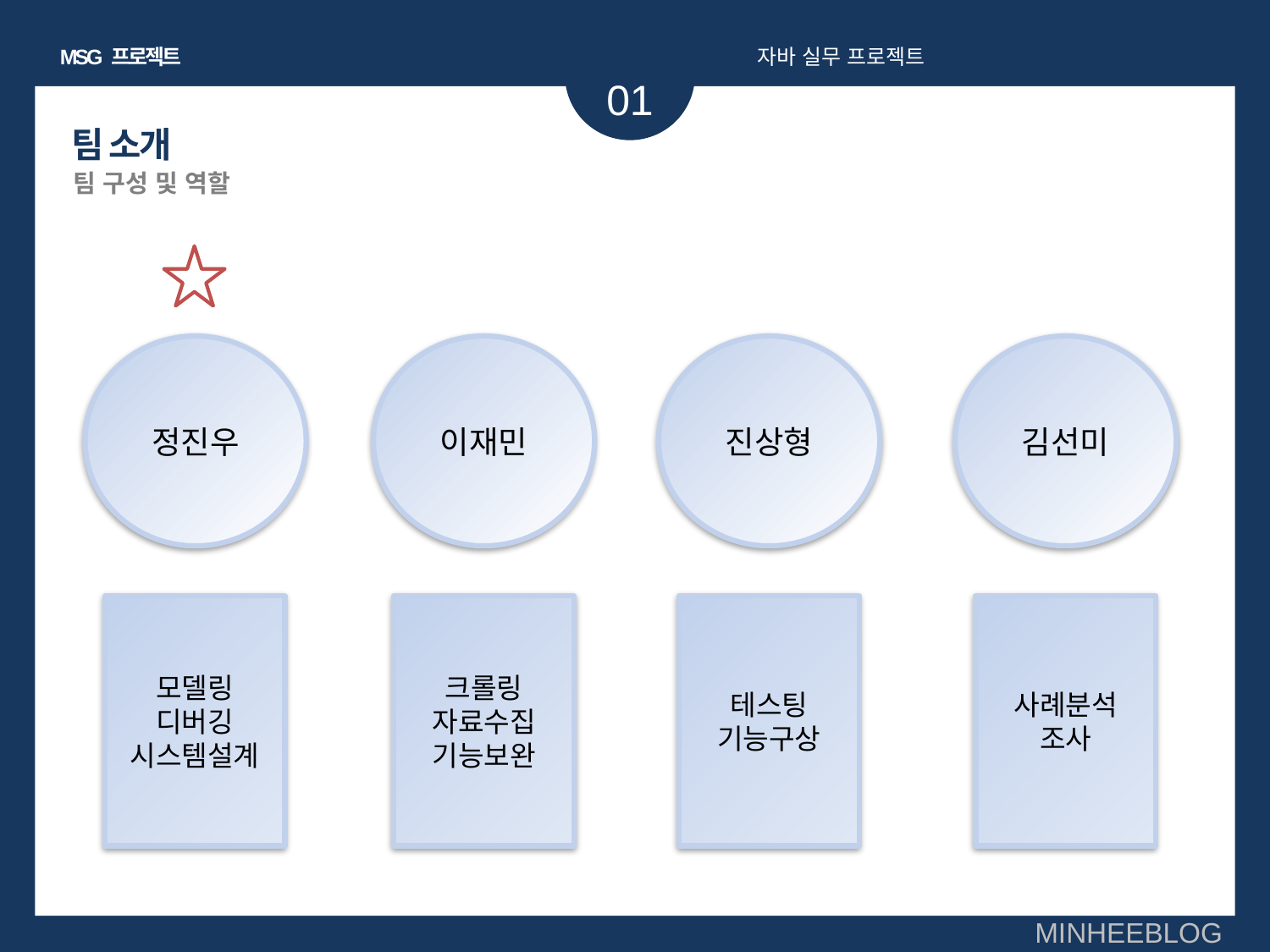

MSG 프로젝트
자바 실무 프로젝트
01

팀 소개

팀 구성 및 역할

정진우
이재민
진상형
김선미
모델링
디버깅
시스템설계
크롤링
자료수집
기능보완
테스팅
기능구상
사례분석
조사
MINHEEBLOG